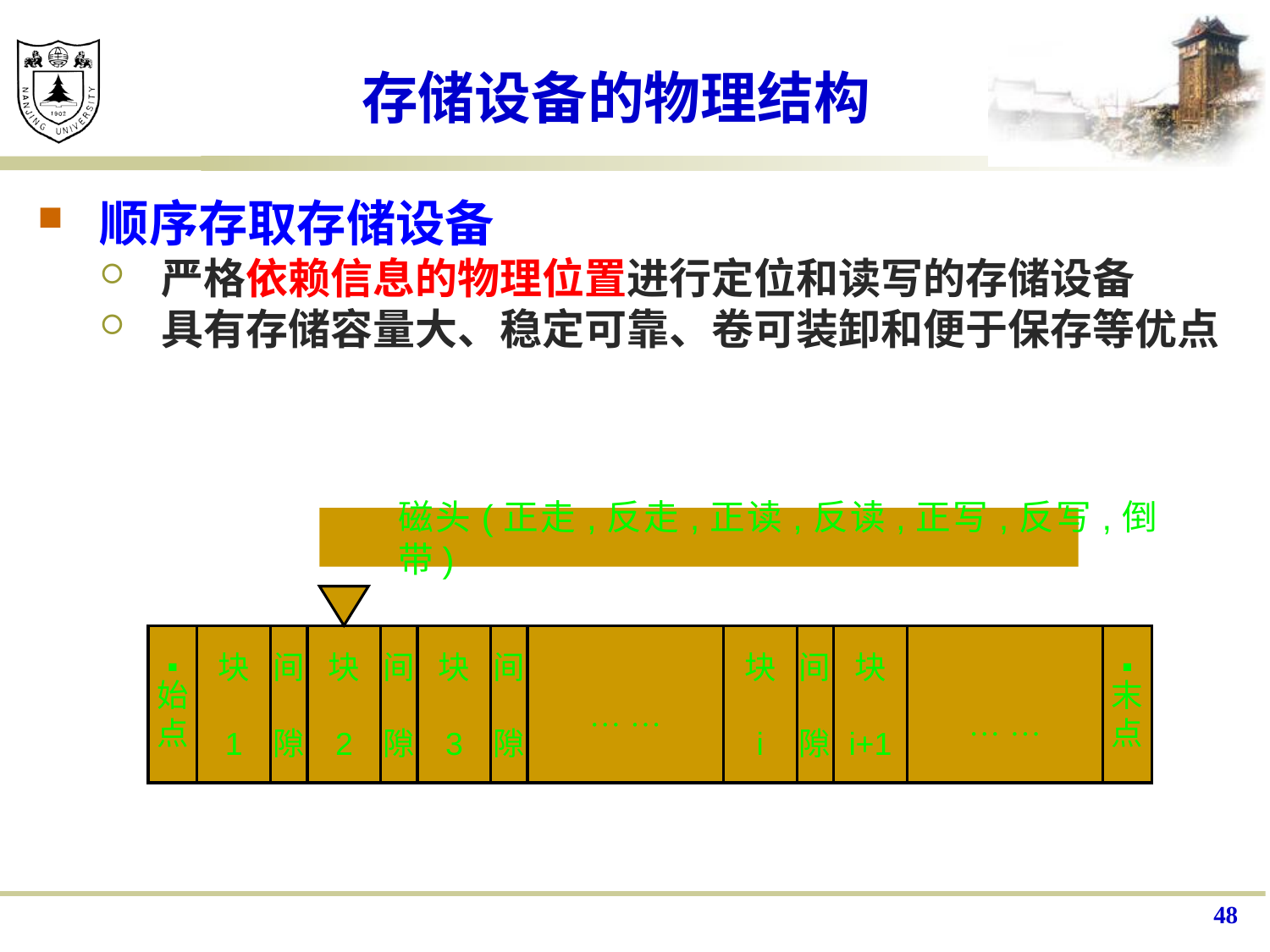

# 存储设备的物理结构
顺序存取存储设备
严格依赖信息的物理位置进行定位和读写的存储设备
具有存储容量大、稳定可靠、卷可装卸和便于保存等优点

磁头(正走,反走,正读,反读,正写,反写,倒带)

■
始点
块

1
间

隙
块

2
间

隙
块

3
间

隙

… …
块

i
间

隙
块

i+1

… …
■
末点
48